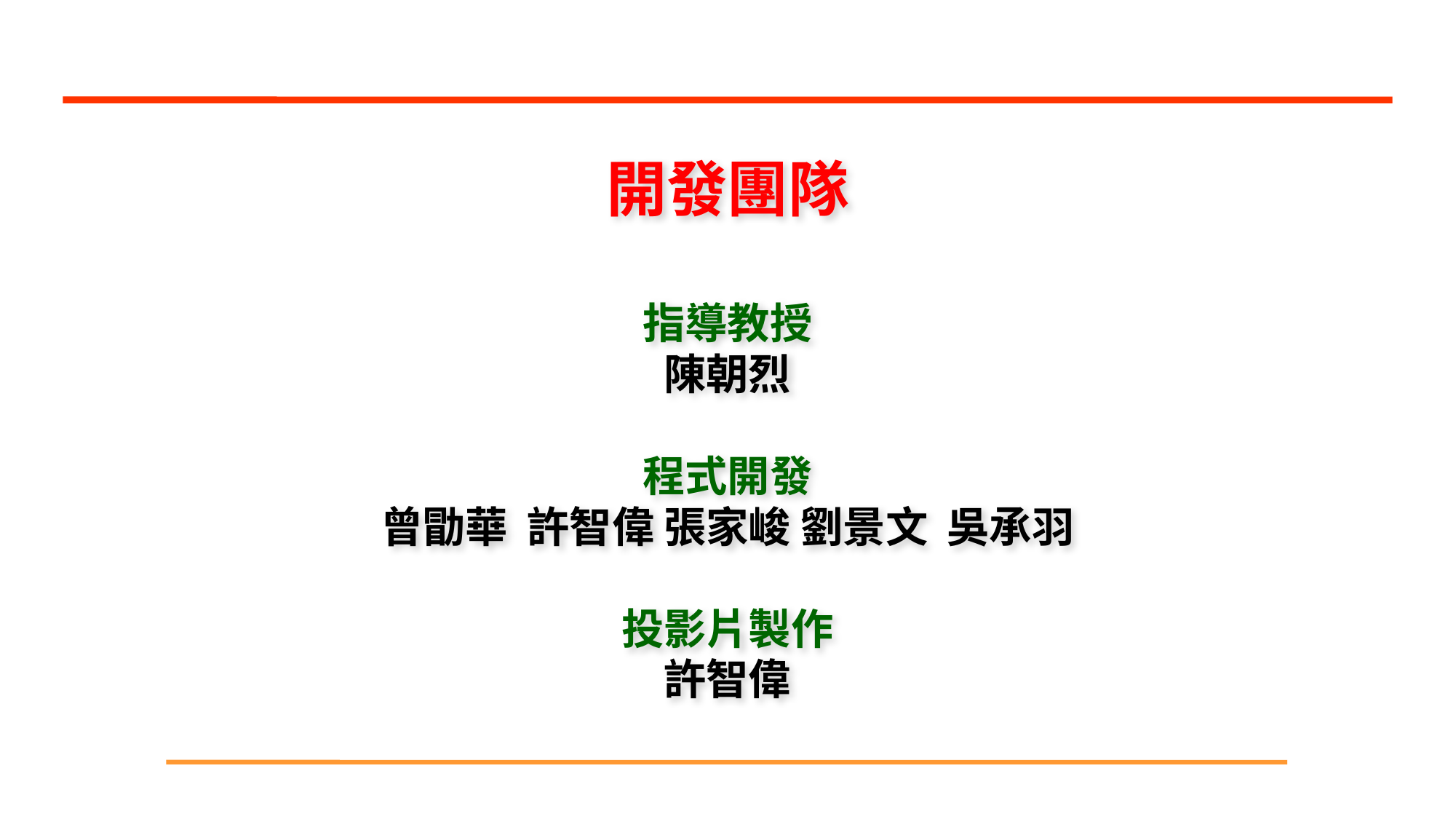

開發團隊

指導教授
陳朝烈

程式開發
曾勖華  許智偉 張家峻 劉景文  吳承羽

投影片製作
許智偉